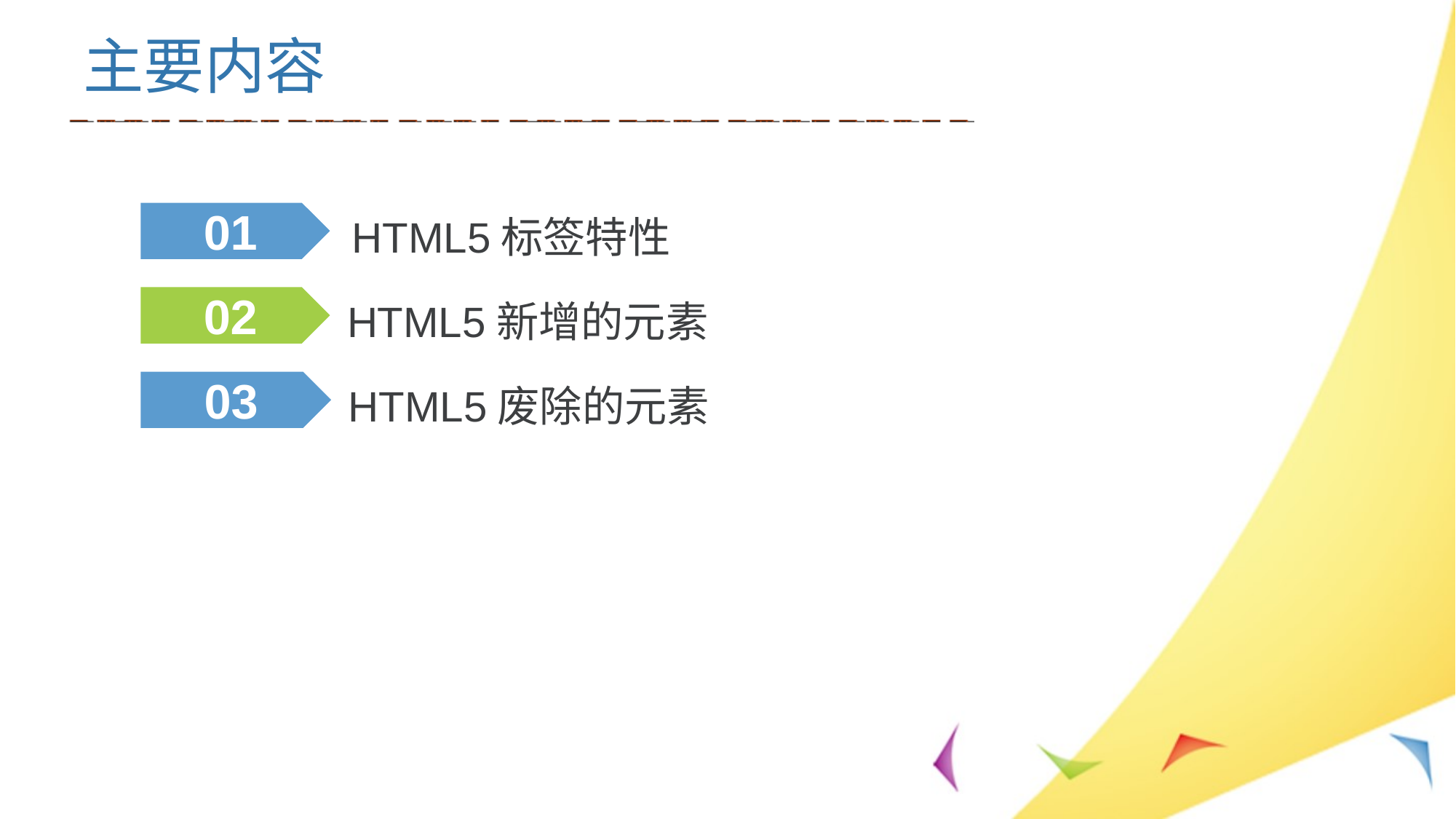

主要内容
01
HTML5标签特性
HTML5新增的元素
02
HTML5废除的元素
03